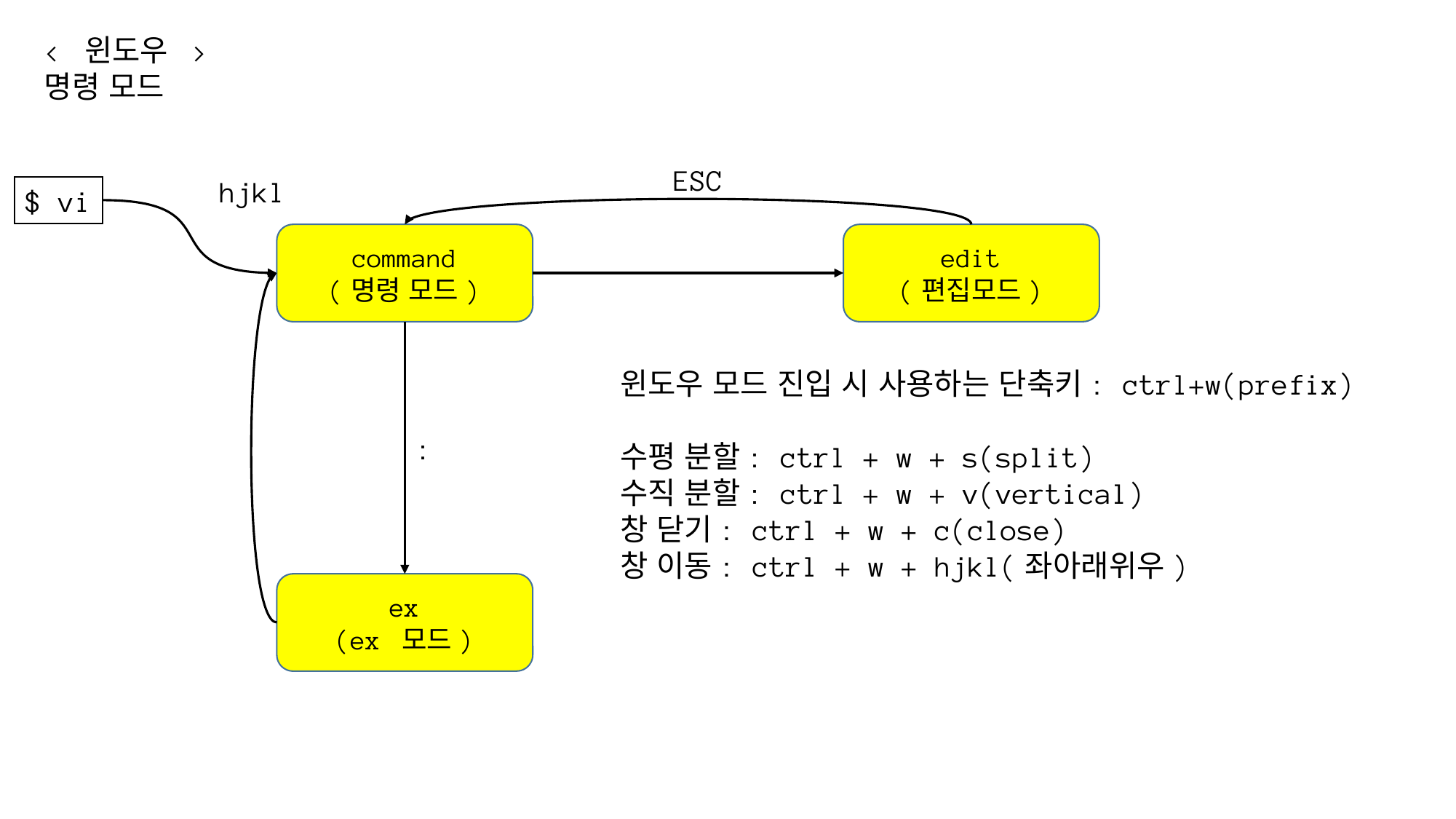

< 윈도우  >
명령 모드

ESC
hjkl
$ vi
edit
(편집모드)
command
(명령 모드)
윈도우 모드 진입 시 사용하는 단축키: ctrl+w(prefix)

수평 분할: ctrl + w + s(split)
수직 분할: ctrl + w + v(vertical)
창 닫기: ctrl + w + c(close)
창 이동: ctrl + w + hjkl(좌아래위우)

:
ex
(ex 모드)